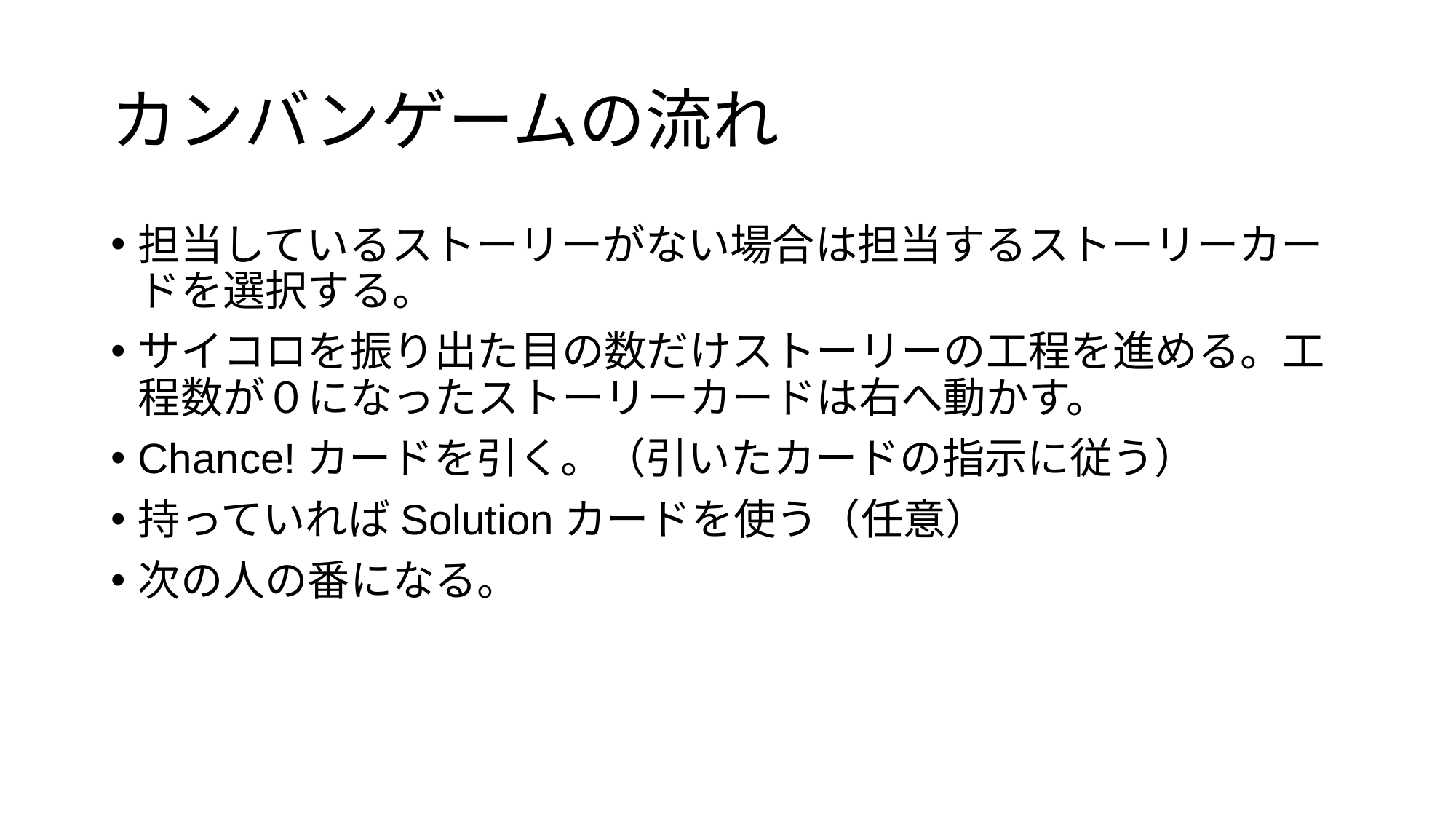

# カンバンゲームの流れ
担当しているストーリーがない場合は担当するストーリーカードを選択する。
サイコロを振り出た目の数だけストーリーの工程を進める。工程数が０になったストーリーカードは右へ動かす。
Chance!カードを引く。（引いたカードの指示に従う）
持っていればSolutionカードを使う（任意）
次の人の番になる。